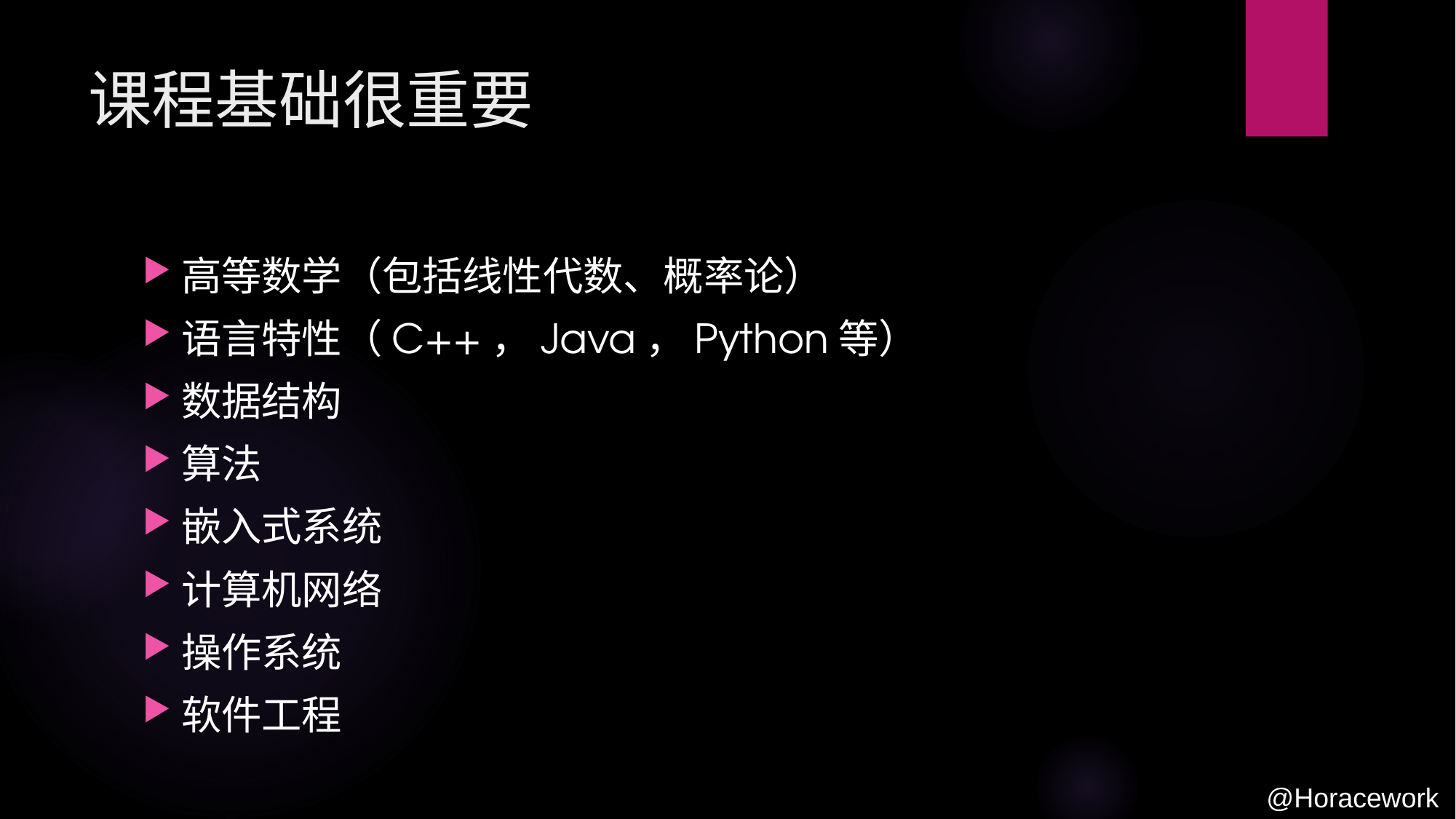

# 课程基础很重要
高等数学（包括线性代数、概率论）
语言特性（C++，Java，Python等）
数据结构
算法
嵌入式系统
计算机网络
操作系统
软件工程

@Horacework